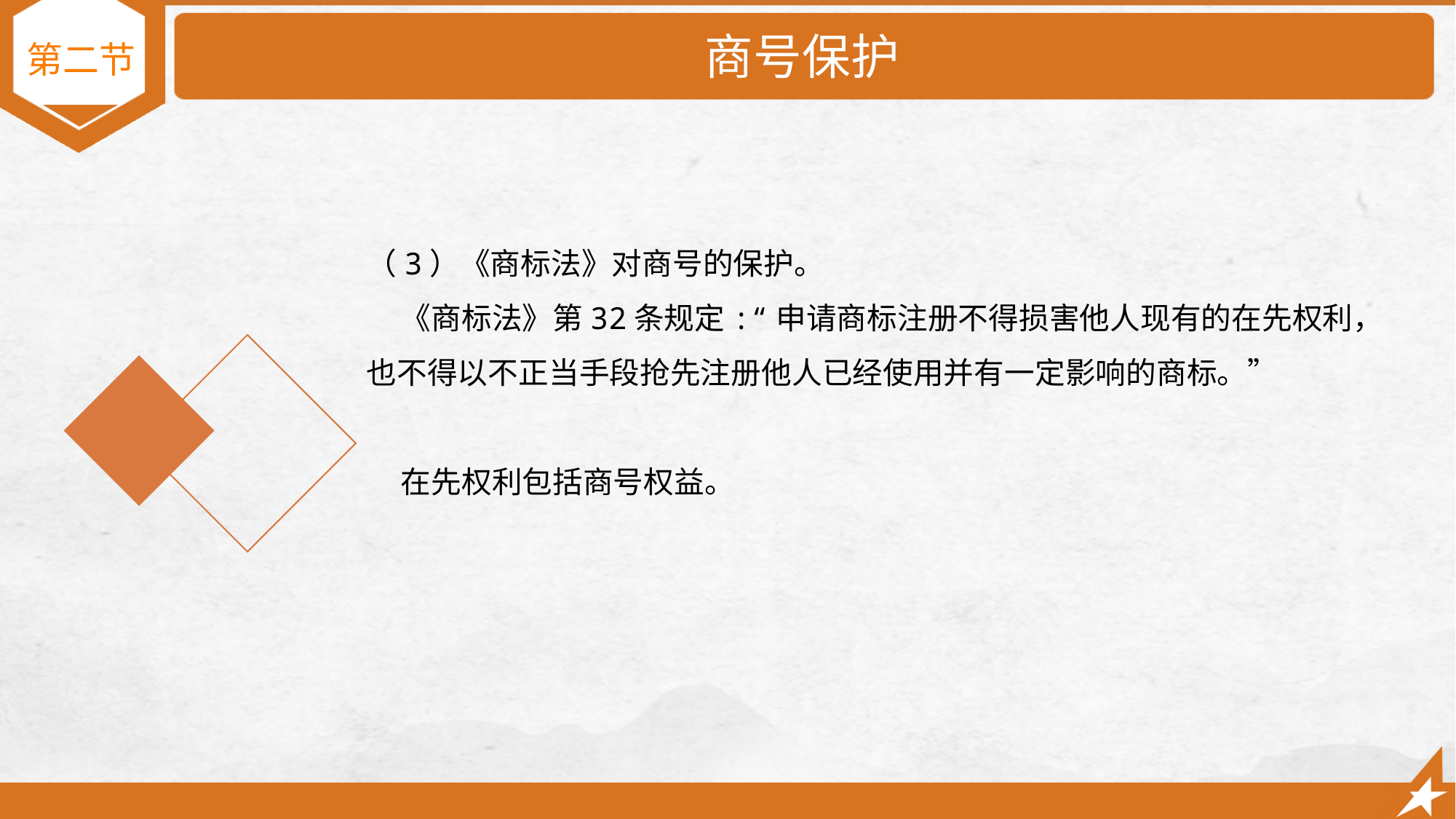

# 商号保护
第二节
（3）《商标法》对商号的保护。
    《商标法》第32条规定:“申请商标注册不得损害他人现有的在先权利，也不得以不正当手段抢先注册他人已经使用并有一定影响的商标。”

    在先权利包括商号权益。